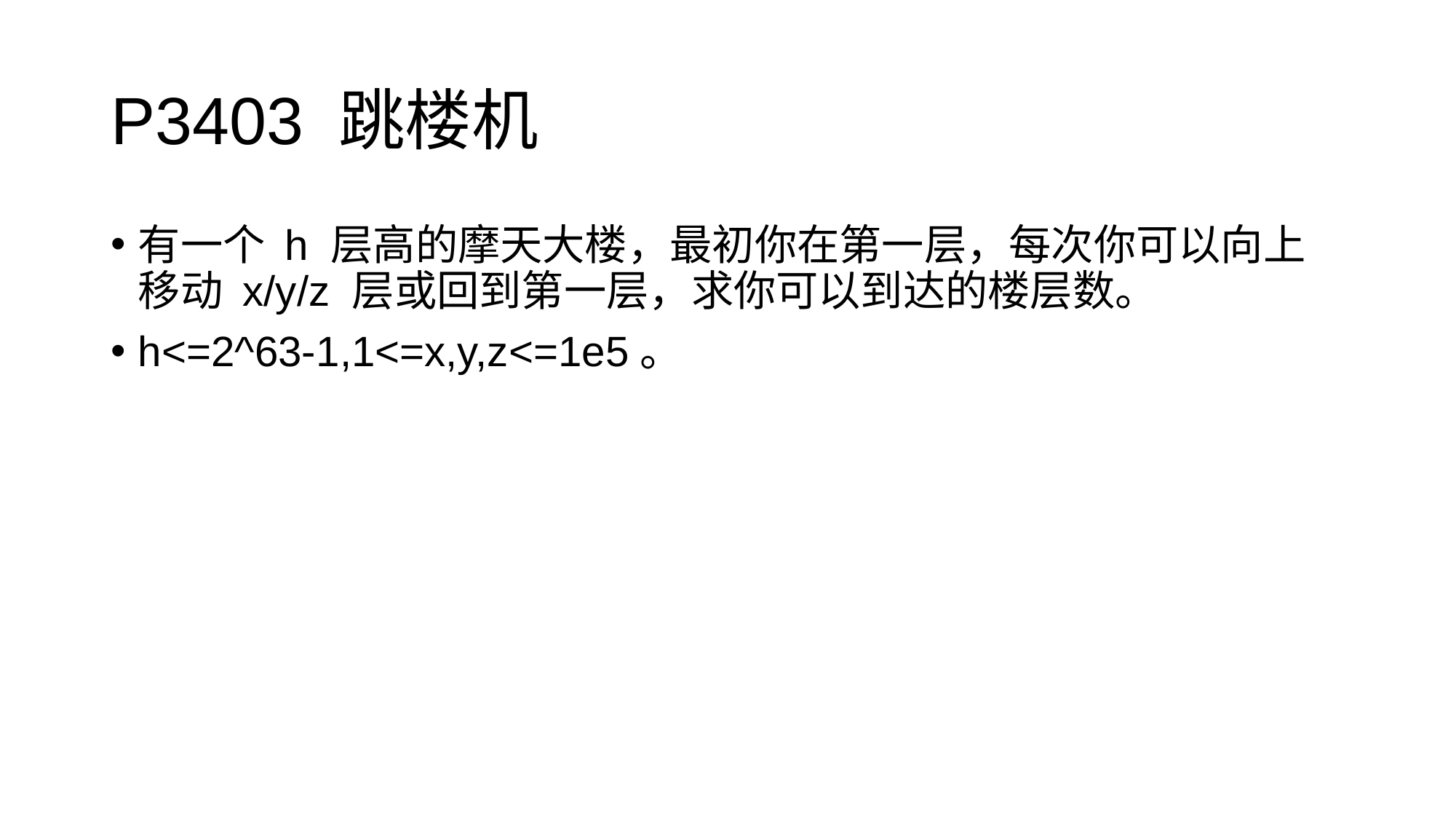

# P3403 跳楼机
有一个 h 层高的摩天大楼，最初你在第一层，每次你可以向上移动 x/y/z 层或回到第一层，求你可以到达的楼层数。
h<=2^63-1,1<=x,y,z<=1e5。